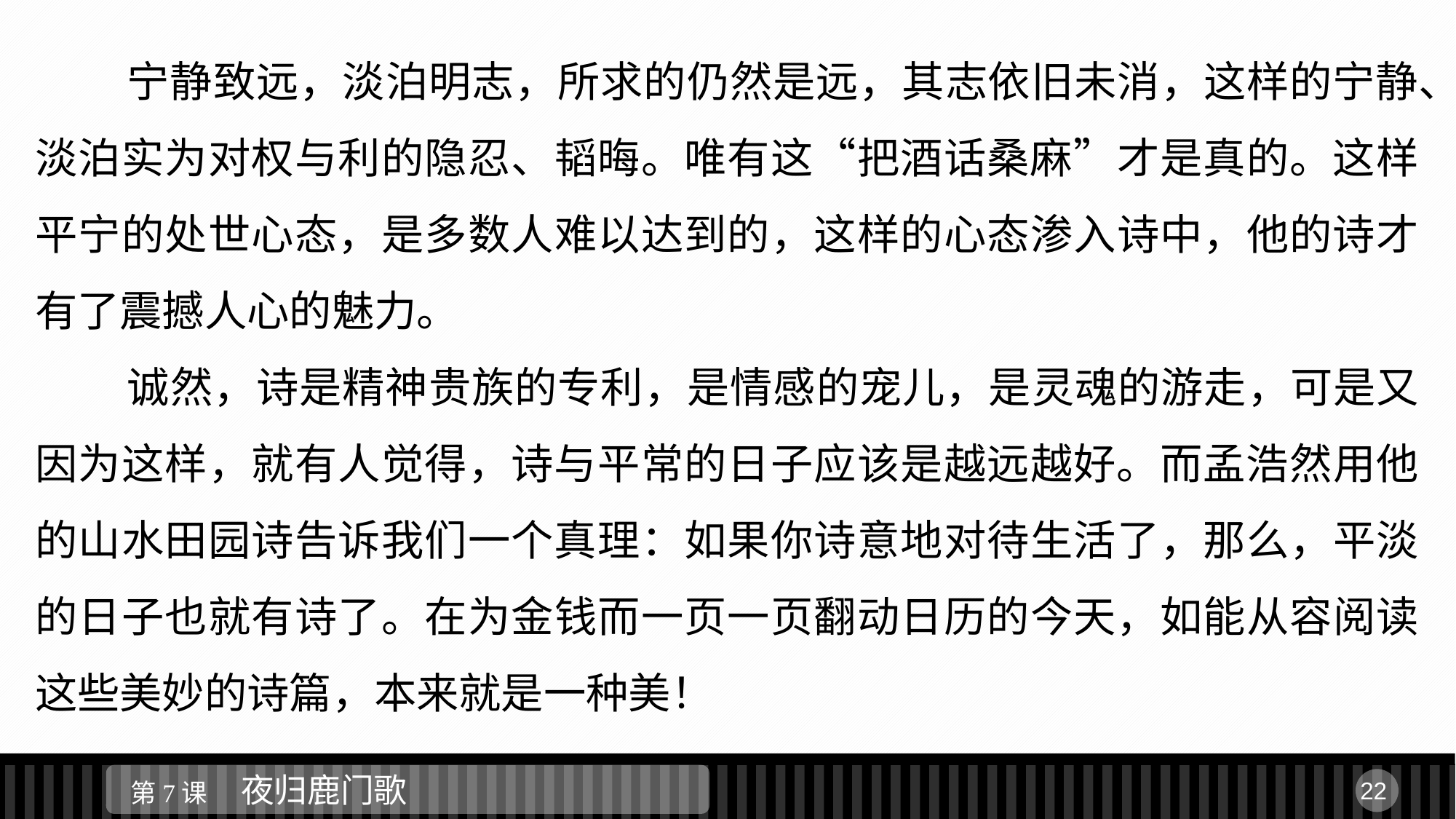

宁静致远，淡泊明志，所求的仍然是远，其志依旧未消，这样的宁静、淡泊实为对权与利的隐忍、韬晦。唯有这“把酒话桑麻”才是真的。这样平宁的处世心态，是多数人难以达到的，这样的心态渗入诗中，他的诗才有了震撼人心的魅力。
        诚然，诗是精神贵族的专利，是情感的宠儿，是灵魂的游走，可是又因为这样，就有人觉得，诗与平常的日子应该是越远越好。而孟浩然用他的山水田园诗告诉我们一个真理：如果你诗意地对待生活了，那么，平淡的日子也就有诗了。在为金钱而一页一页翻动日历的今天，如能从容阅读这些美妙的诗篇，本来就是一种美！